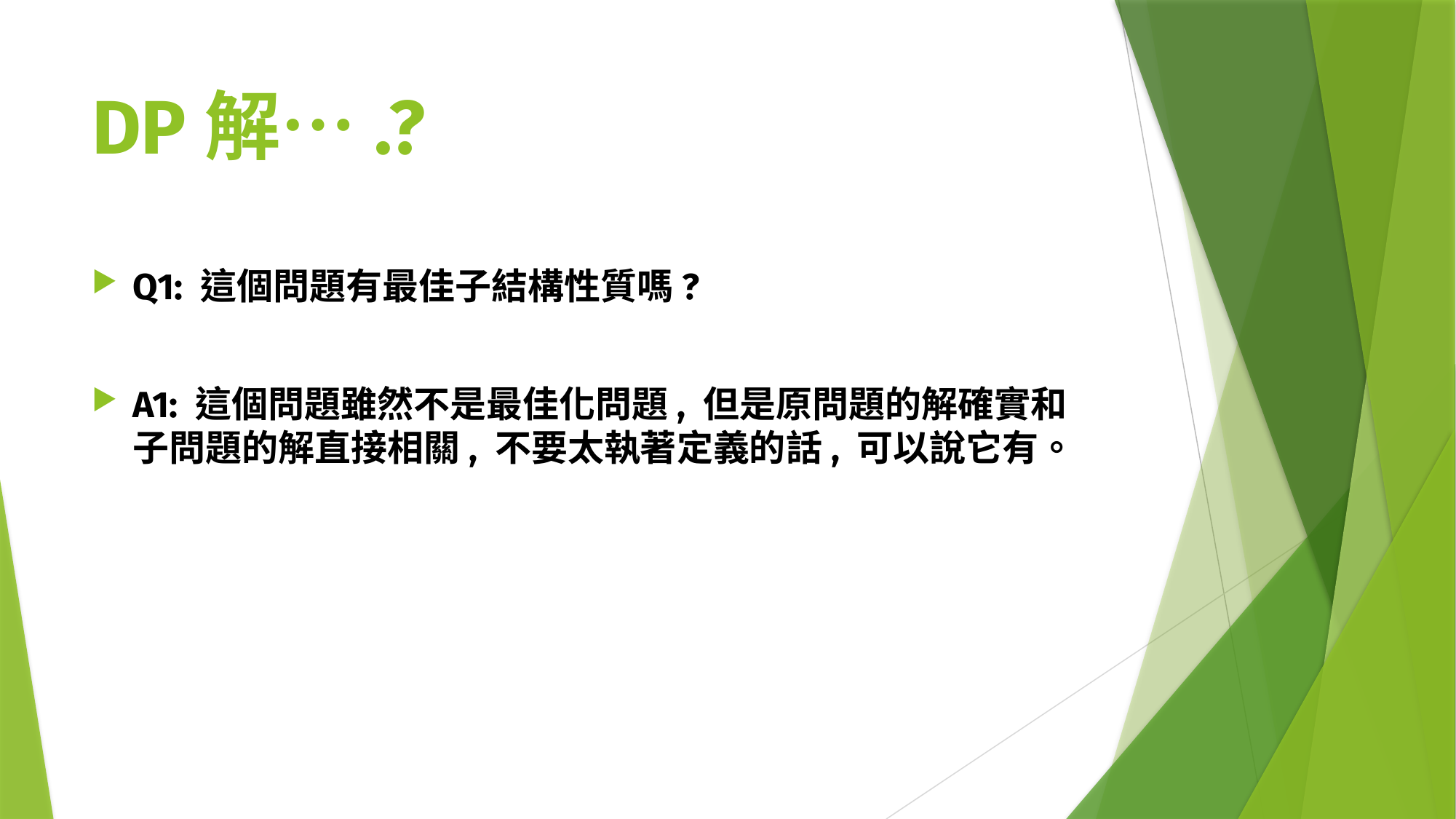

# DP解….?
Q1: 這個問題有最佳子結構性質嗎?

A1: 這個問題雖然不是最佳化問題, 但是原問題的解確實和子問題的解直接相關, 不要太執著定義的話, 可以說它有。